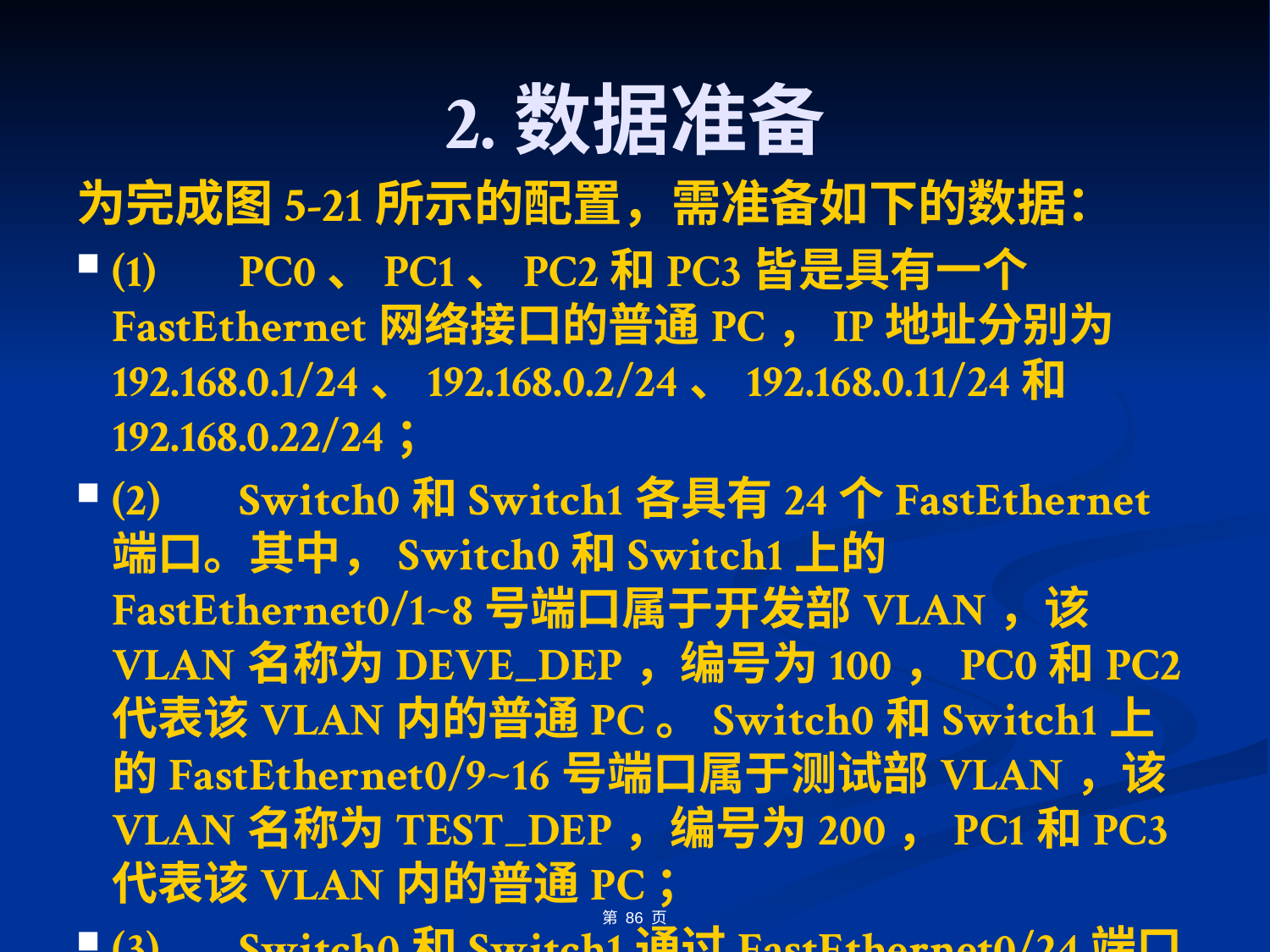

# 2.数据准备
为完成图5-21所示的配置，需准备如下的数据：
(1)	PC0、PC1、PC2和PC3皆是具有一个FastEthernet网络接口的普通PC，IP地址分别为192.168.0.1/24、192.168.0.2/24、192.168.0.11/24和192.168.0.22/24；
(2)	Switch0和Switch1各具有24个FastEthernet端口。其中，Switch0和Switch1上的FastEthernet0/1~8号端口属于开发部VLAN，该VLAN名称为DEVE_DEP，编号为100，PC0和PC2代表该VLAN内的普通PC。Switch0和Switch1上的FastEthernet0/9~16号端口属于测试部VLAN，该VLAN名称为TEST_DEP，编号为200，PC1和PC3代表该VLAN内的普通PC；
(3)	Switch0和Switch1通过FastEthernet0/24端口互连。
第 86 页